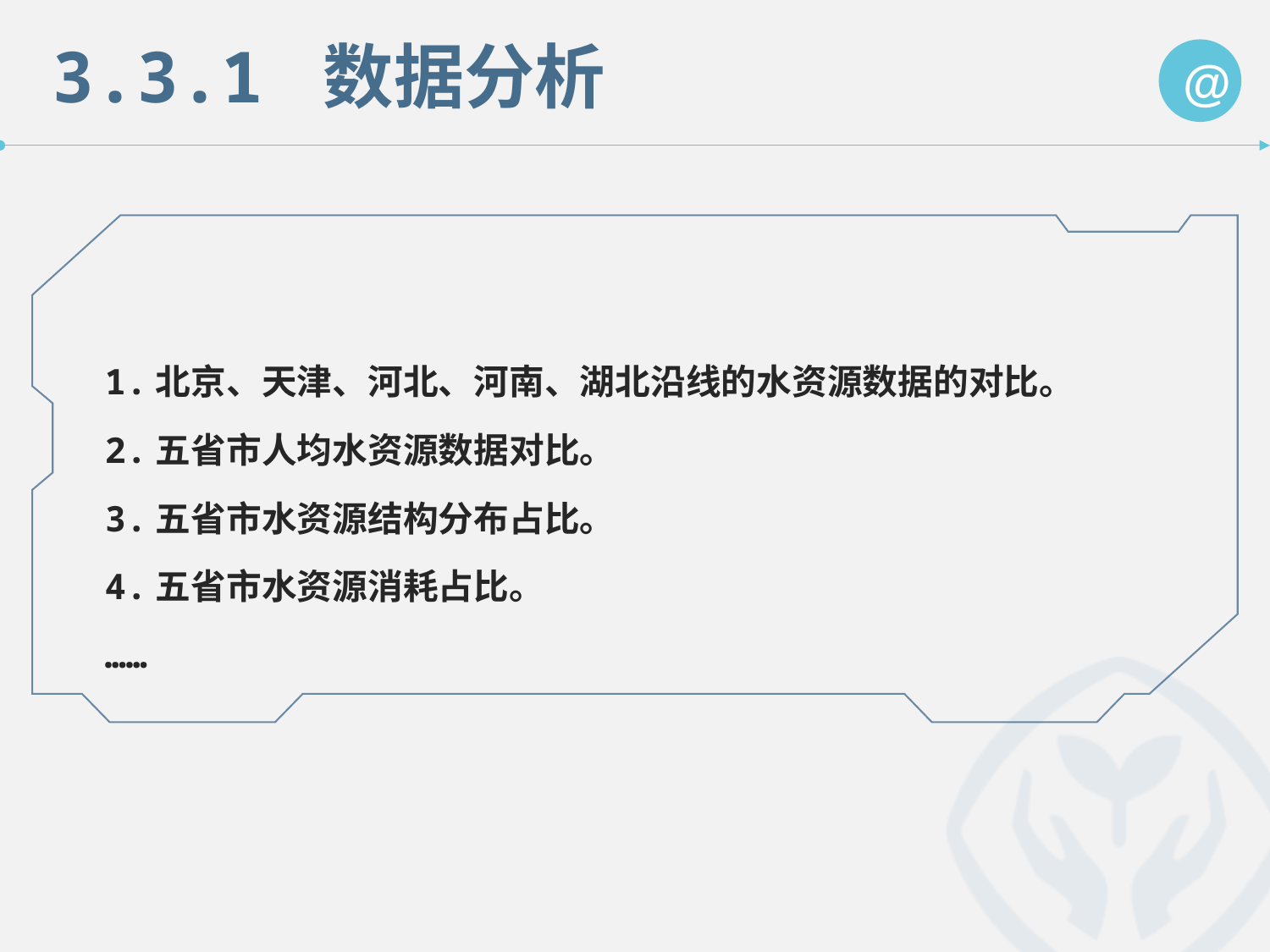

3.3.1 数据分析
@

1.北京、天津、河北、河南、湖北沿线的水资源数据的对比。
2.五省市人均水资源数据对比。
3.五省市水资源结构分布占比。
4.五省市水资源消耗占比。
……